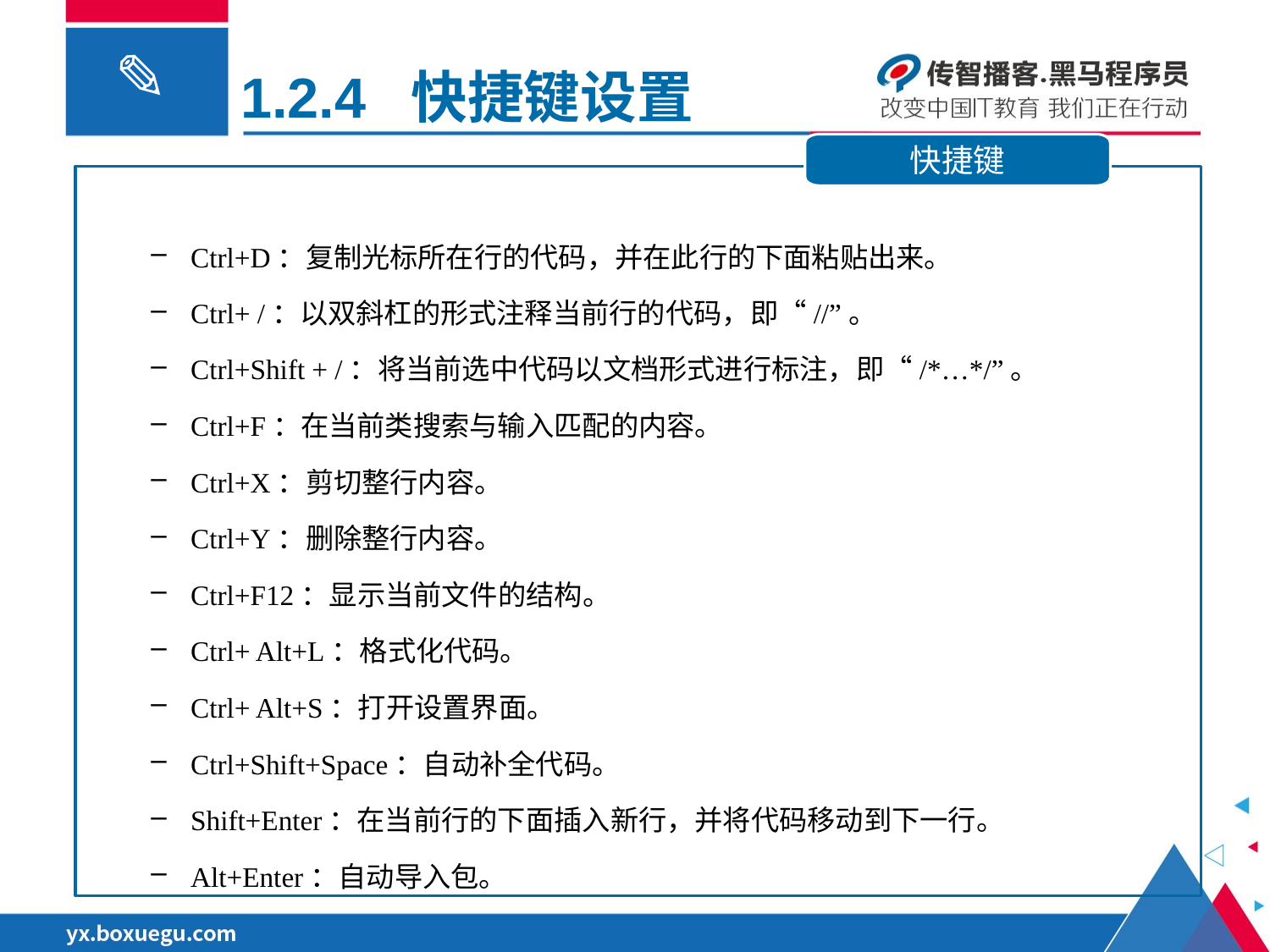

1.2.4  快捷键设置
快捷键

Ctrl+D：复制光标所在行的代码，并在此行的下面粘贴出来。
Ctrl+ /：以双斜杠的形式注释当前行的代码，即“//”。
Ctrl+Shift + /：将当前选中代码以文档形式进行标注，即“/*…*/”。
Ctrl+F：在当前类搜索与输入匹配的内容。
Ctrl+X：剪切整行内容。
Ctrl+Y：删除整行内容。
Ctrl+F12：显示当前文件的结构。
Ctrl+ Alt+L：格式化代码。
Ctrl+ Alt+S：打开设置界面。
Ctrl+Shift+Space：自动补全代码。
Shift+Enter：在当前行的下面插入新行，并将代码移动到下一行。
Alt+Enter：自动导入包。